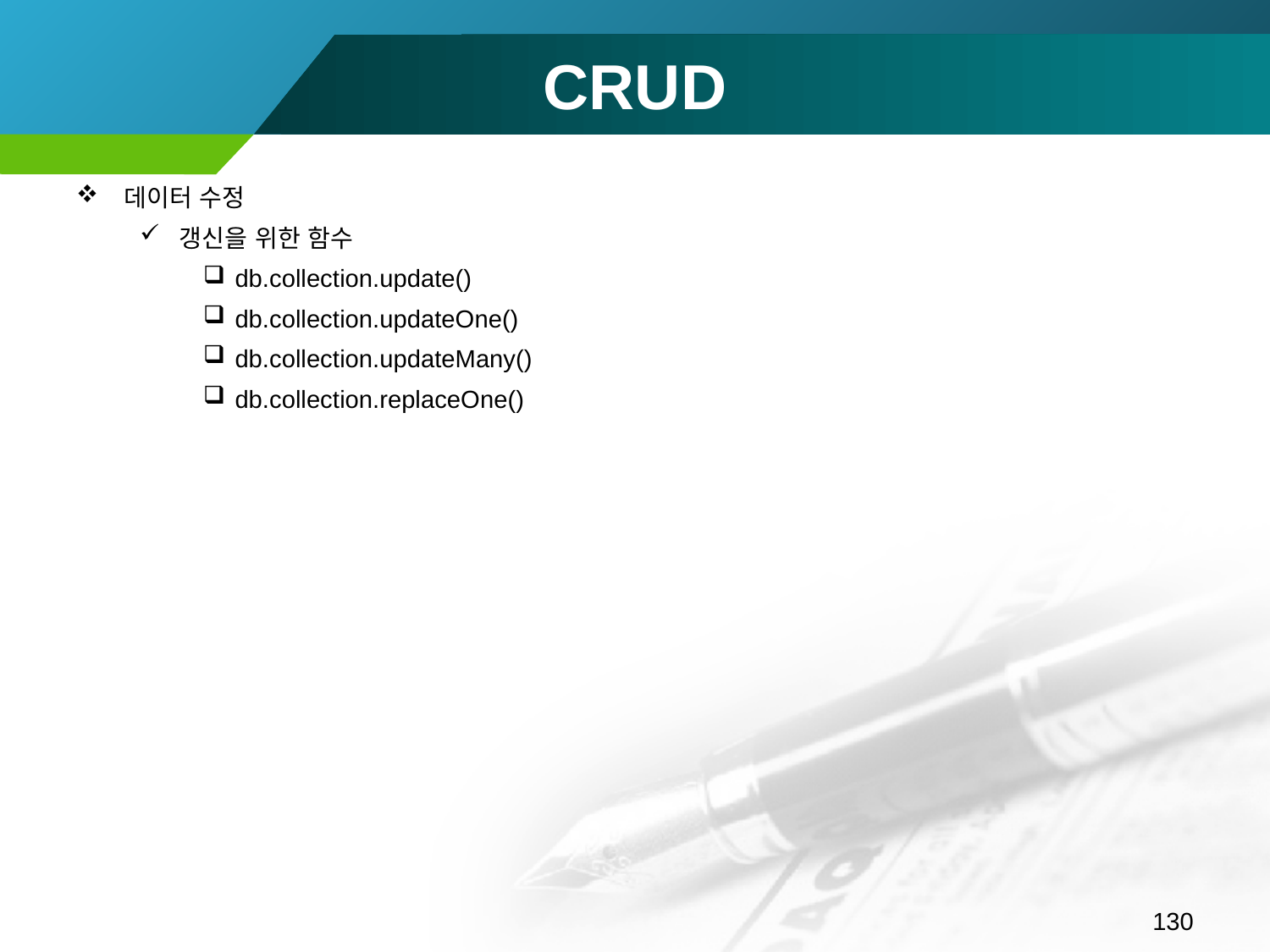

# CRUD
데이터 수정
갱신을 위한 함수
db.collection.update()
db.collection.updateOne()
db.collection.updateMany()
db.collection.replaceOne()
130